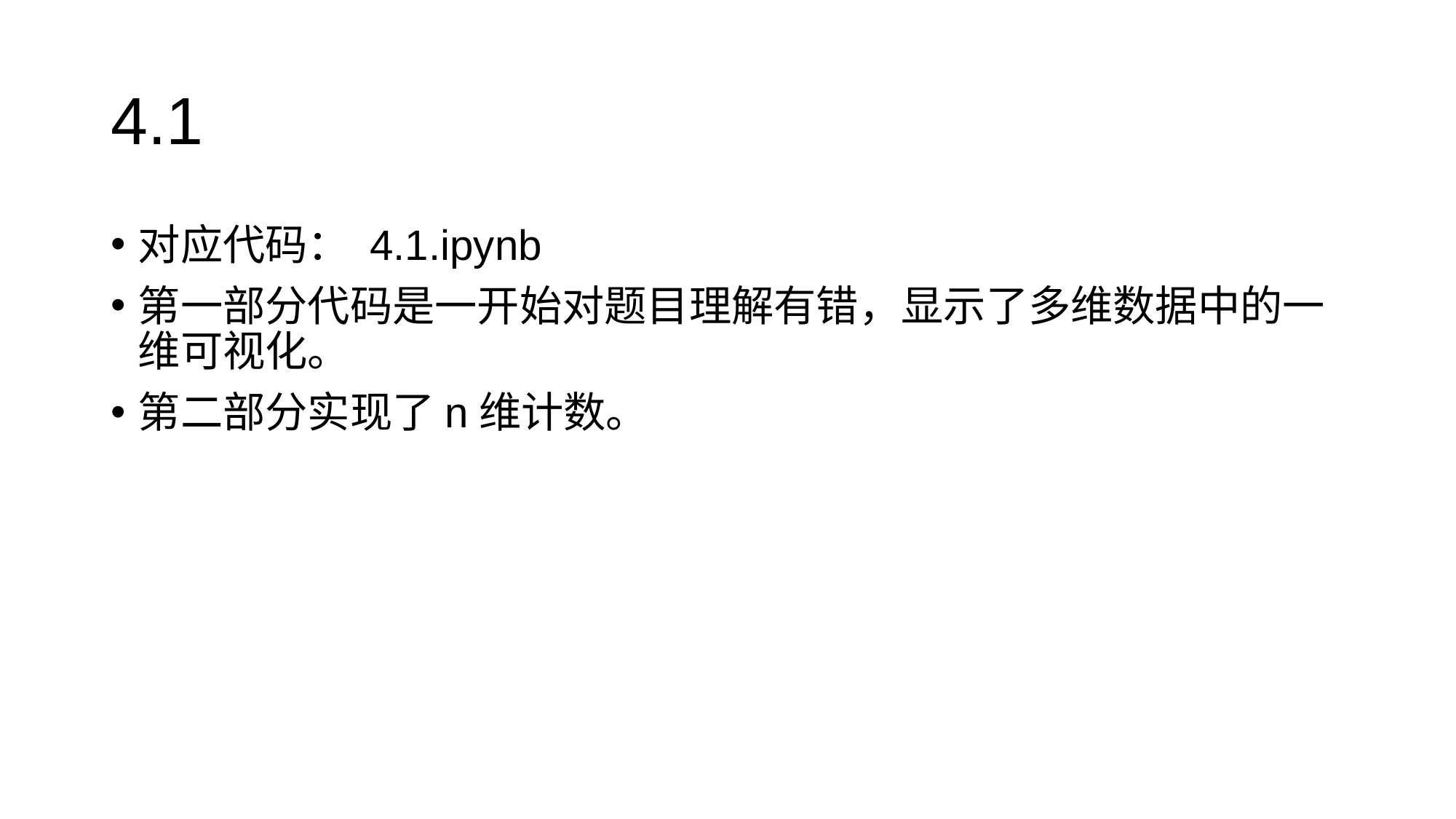

# 4.1
对应代码： 4.1.ipynb
第一部分代码是一开始对题目理解有错，显示了多维数据中的一维可视化。
第二部分实现了n维计数。